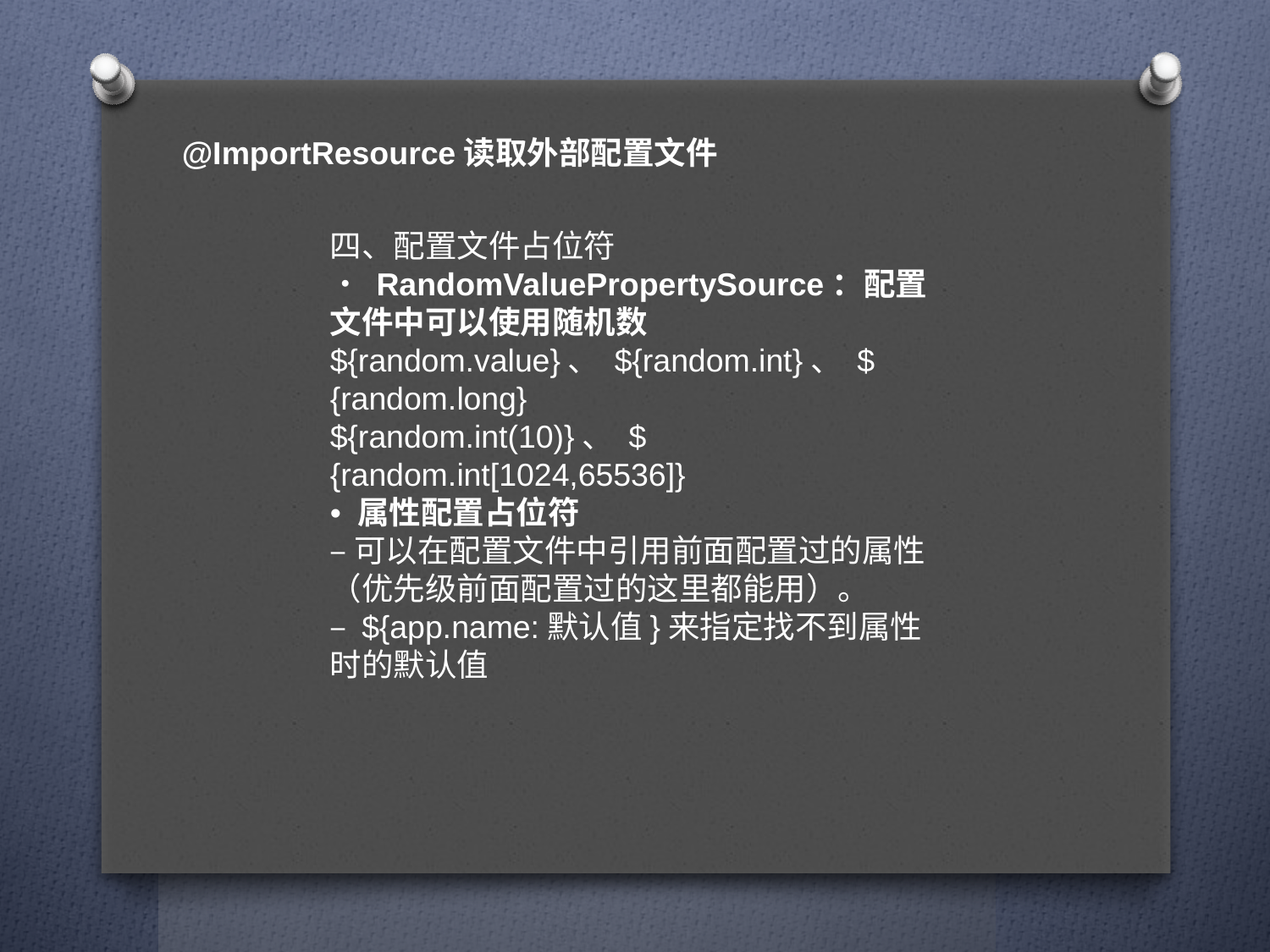

@ImportResource读取外部配置文件
四、配置文件占位符
• RandomValuePropertySource：配置文件中可以使用随机数
${random.value}、 ${random.int}、 ${random.long}
${random.int(10)}、 ${random.int[1024,65536]}
• 属性配置占位符
– 可以在配置文件中引用前面配置过的属性（优先级前面配置过的这里都能用）。
– ${app.name:默认值}来指定找不到属性时的默认值